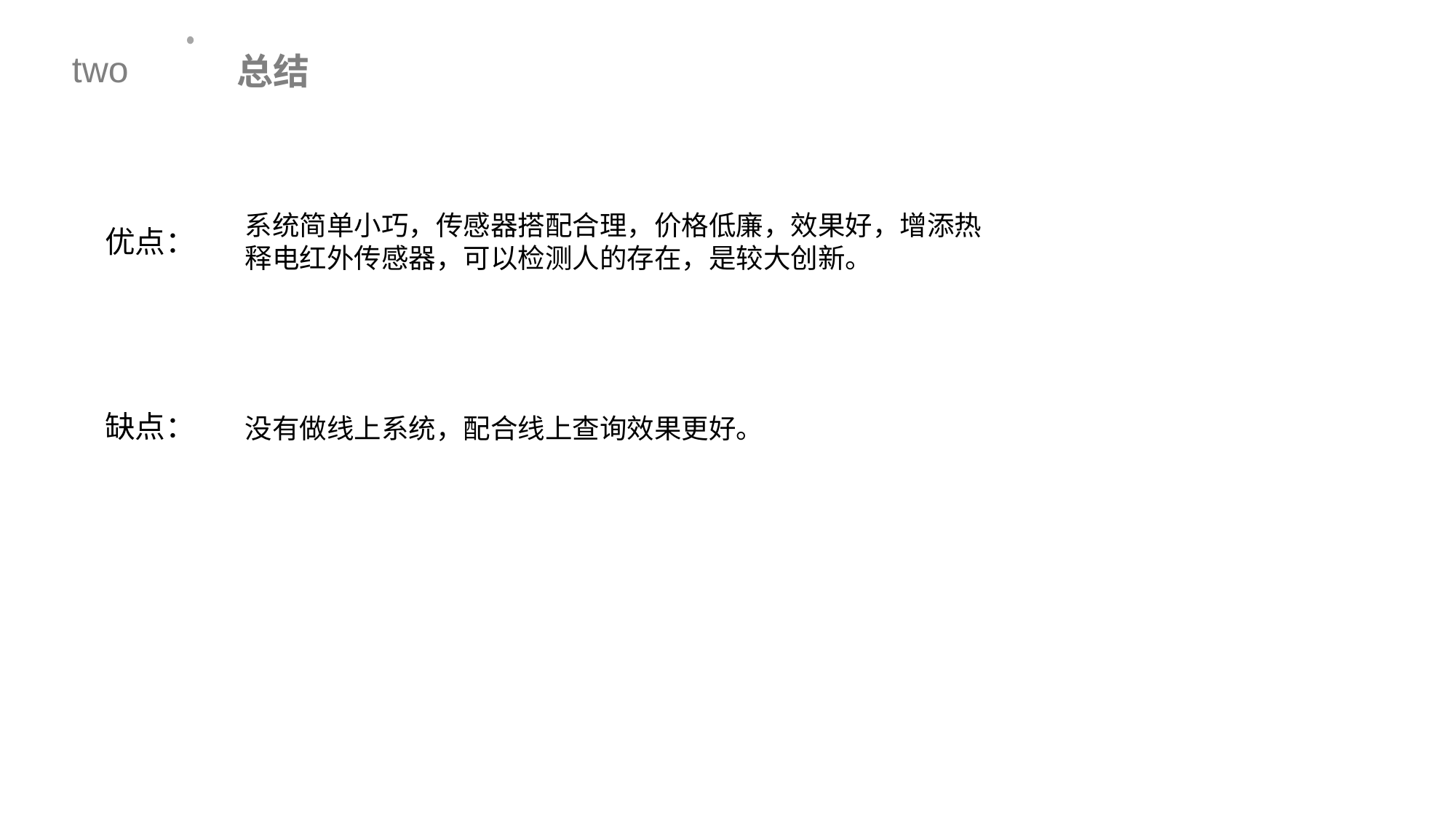

总结

two
系统简单小巧，传感器搭配合理，价格低廉，效果好，增添热释电红外传感器，可以检测人的存在，是较大创新。
优点：
缺点：
没有做线上系统，配合线上查询效果更好。